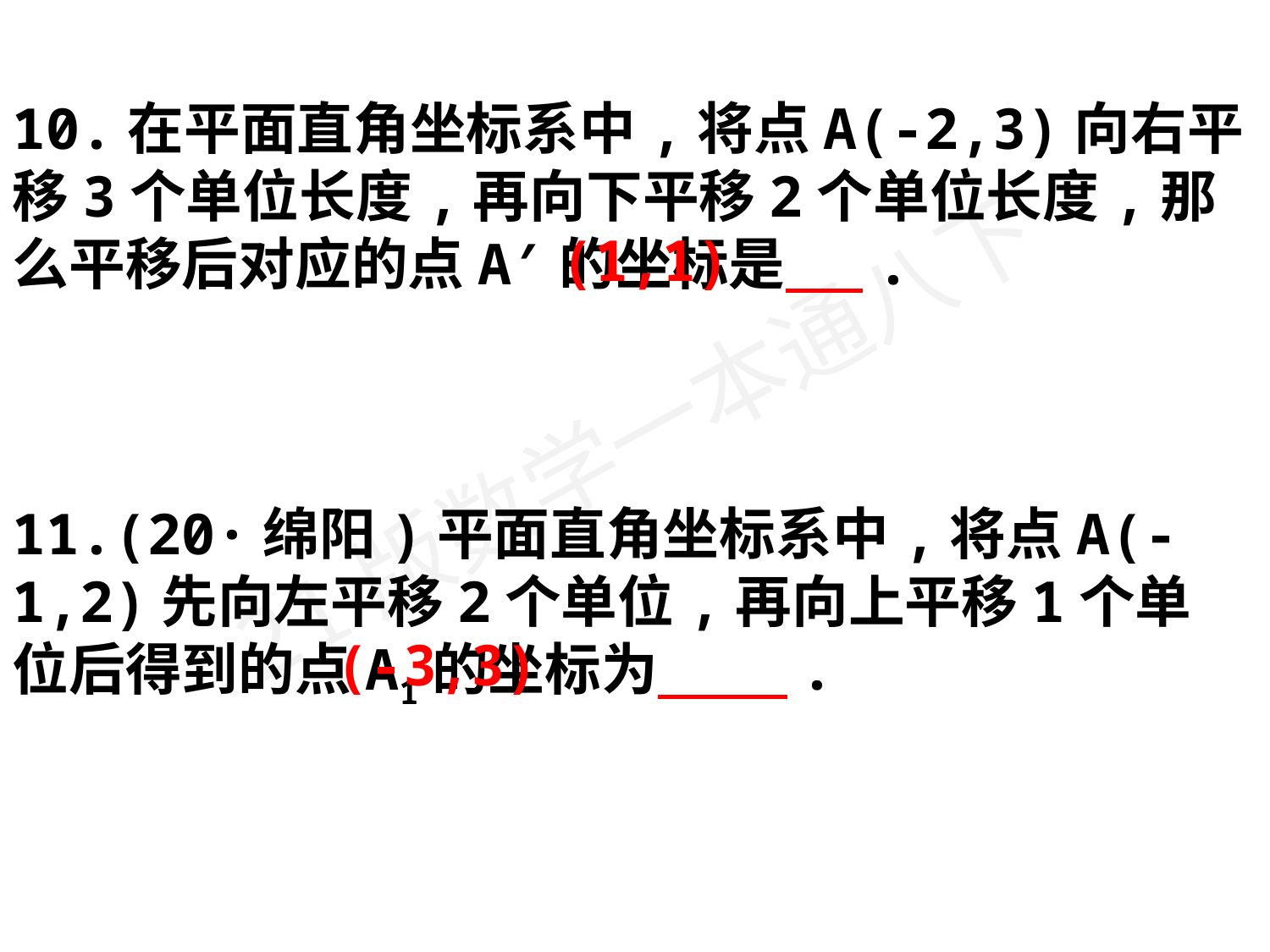

10.在平面直角坐标系中,将点A(-2,3)向右平移3个单位长度,再向下平移2个单位长度,那么平移后对应的点A′的坐标是      .

11.(20·绵阳)平面直角坐标系中,将点A(-1,2)先向左平移2个单位,再向上平移1个单位后得到的点A1的坐标为          .
(1,1)
(-3,3)